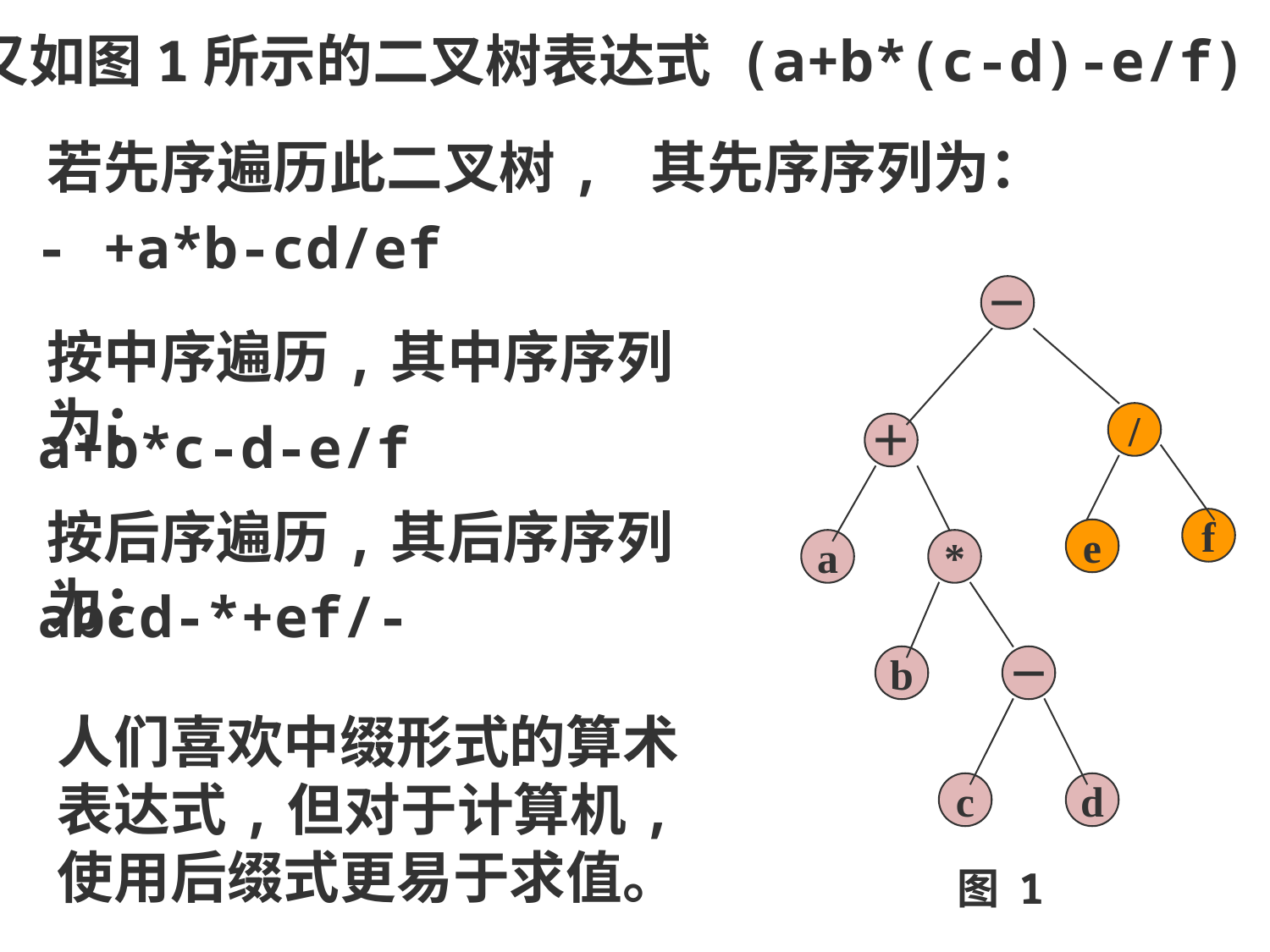

又如图1所示的二叉树表达式 (a+b*(c-d)-e/f)
若先序遍历此二叉树, 其先序序列为：

- +a*b-cd/ef
－

/
＋

f
e
a
*

b
－

c
d
图 1
按中序遍历,其中序序列为：
a+b*c-d-e/f
按后序遍历,其后序序列为：
abcd-*+ef/-
人们喜欢中缀形式的算术表达式,但对于计算机,使用后缀式更易于求值。